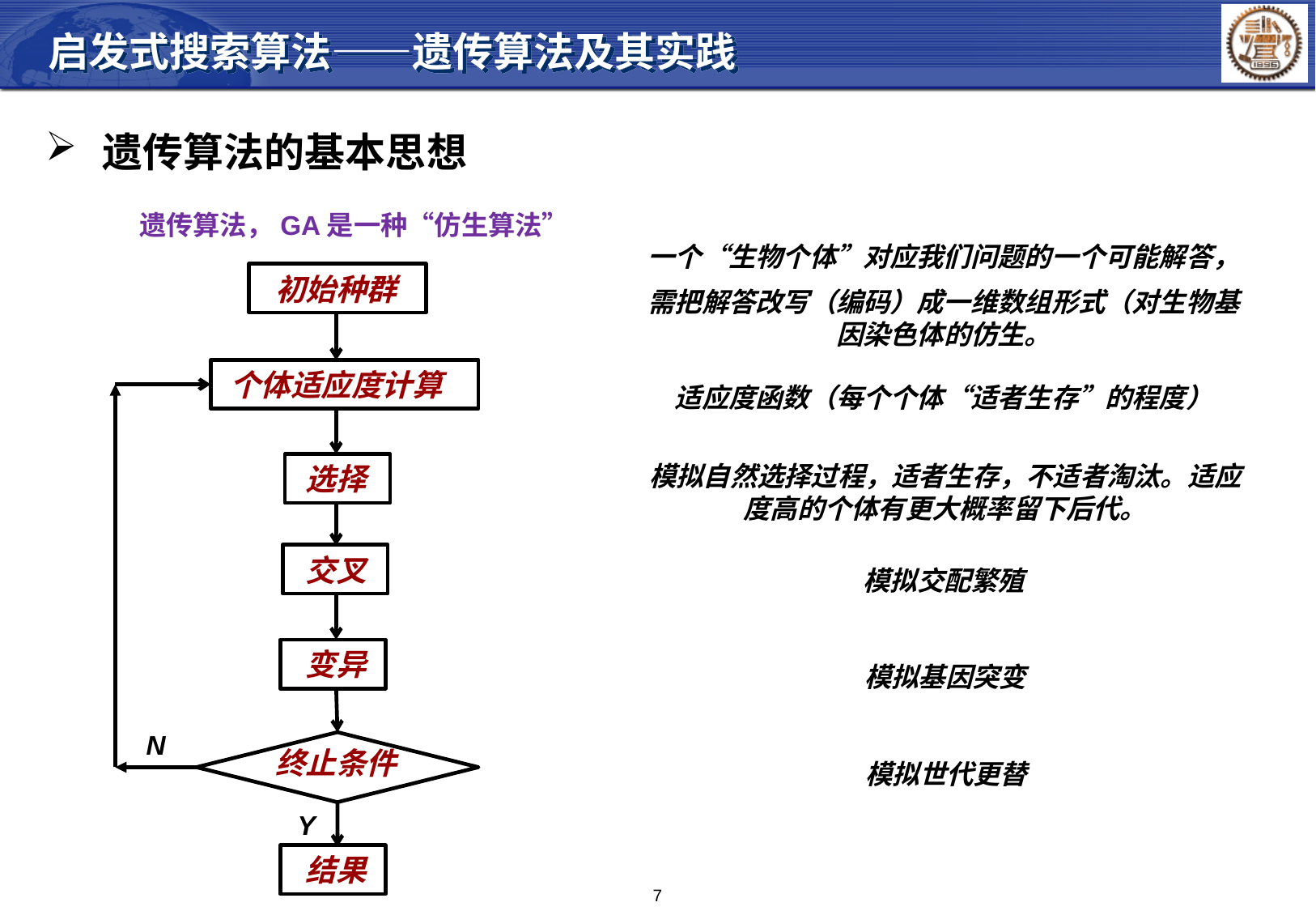

启发式搜索算法——遗传算法及其实践
 遗传算法的基本思想
 遗传算法，GA是一种“仿生算法”
一个“生物个体”对应我们问题的一个可能解答，
需把解答改写（编码）成一维数组形式（对生物基因染色体的仿生。

初始种群
个体适应度计算

适应度函数（每个个体“适者生存”的程度）
模拟自然选择过程，适者生存，不适者淘汰。适应度高的个体有更大概率留下后代。
选择

交叉
模拟交配繁殖
变异

模拟基因突变
N

终止条件
模拟世代更替
Y
结果

7